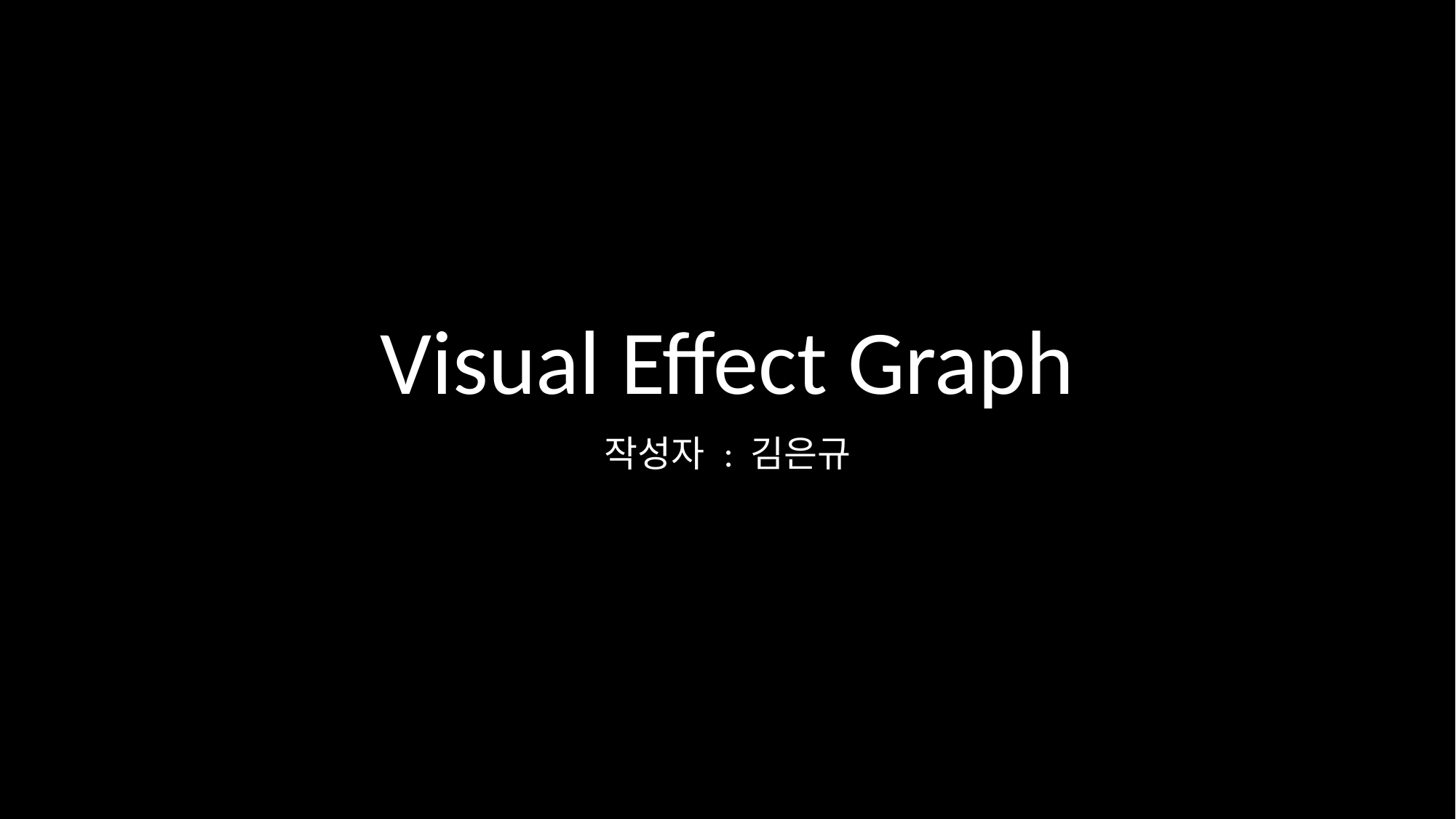

# Visual Effect Graph
작성자 : 김은규